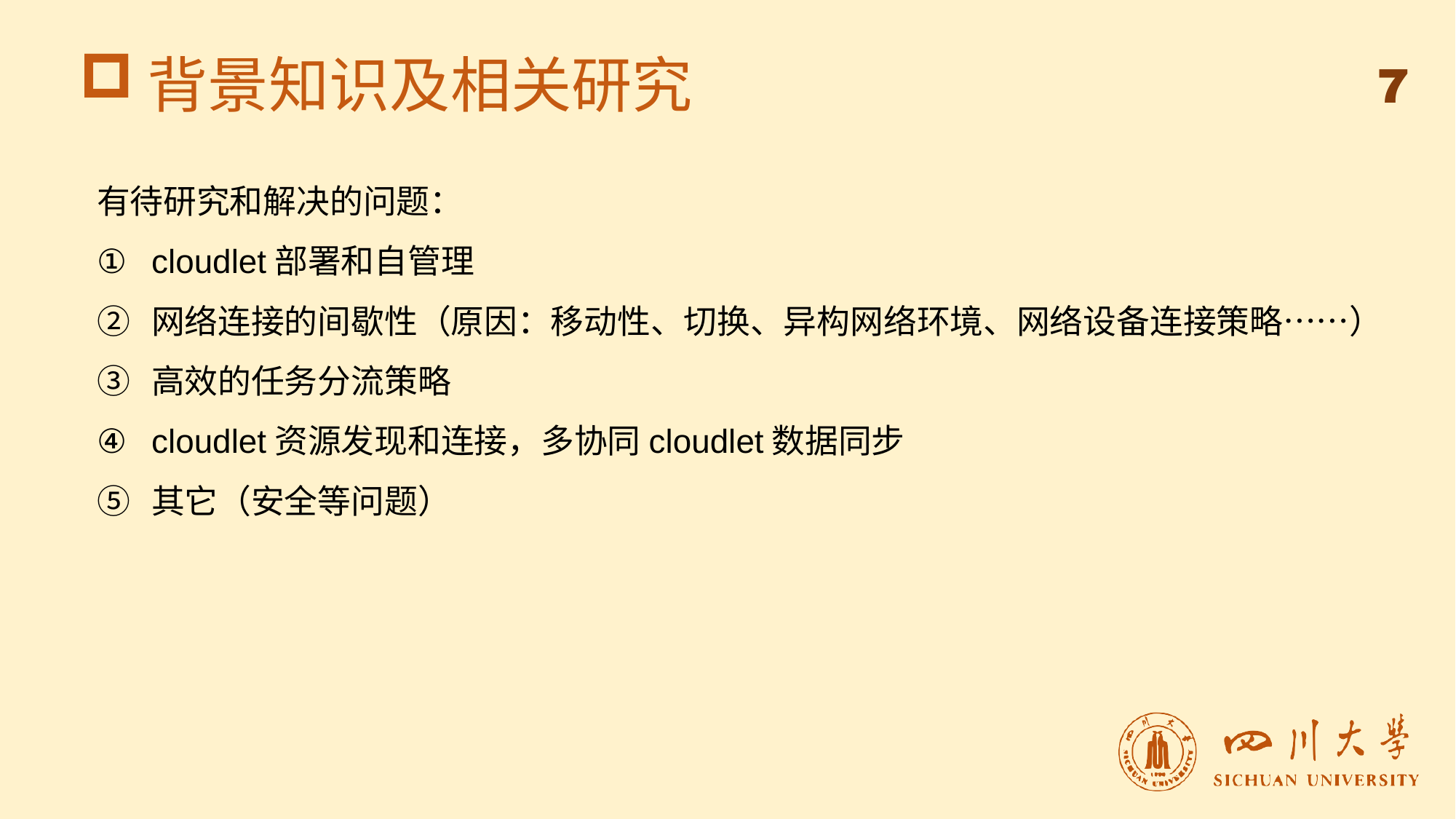

背景知识及相关研究
7
有待研究和解决的问题：
cloudlet部署和自管理
网络连接的间歇性（原因：移动性、切换、异构网络环境、网络设备连接策略……）
高效的任务分流策略
cloudlet资源发现和连接，多协同cloudlet数据同步
其它（安全等问题）